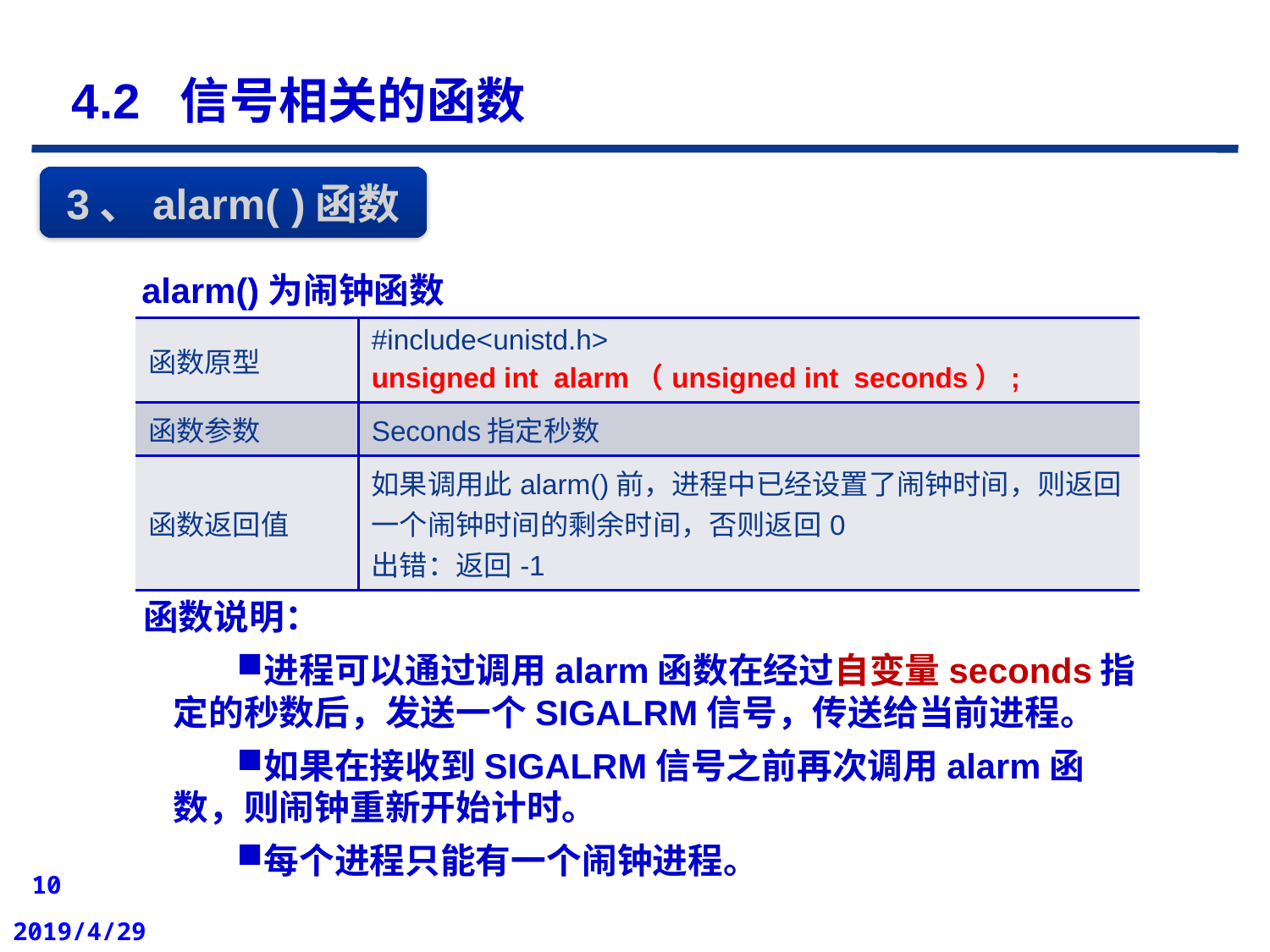

4.2  信号相关的函数
3、alarm( )函数
alarm()为闹钟函数
| 函数原型 | #include<unistd.h> unsigned int alarm（unsigned int seconds）; |
| --- | --- |
| 函数参数 | Seconds指定秒数 |
| 函数返回值 | 如果调用此alarm()前，进程中已经设置了闹钟时间，则返回一个闹钟时间的剩余时间，否则返回0 出错：返回-1 |
函数说明：
进程可以通过调用alarm函数在经过自变量seconds指定的秒数后，发送一个SIGALRM信号，传送给当前进程。
如果在接收到SIGALRM信号之前再次调用alarm函数，则闹钟重新开始计时。
每个进程只能有一个闹钟进程。